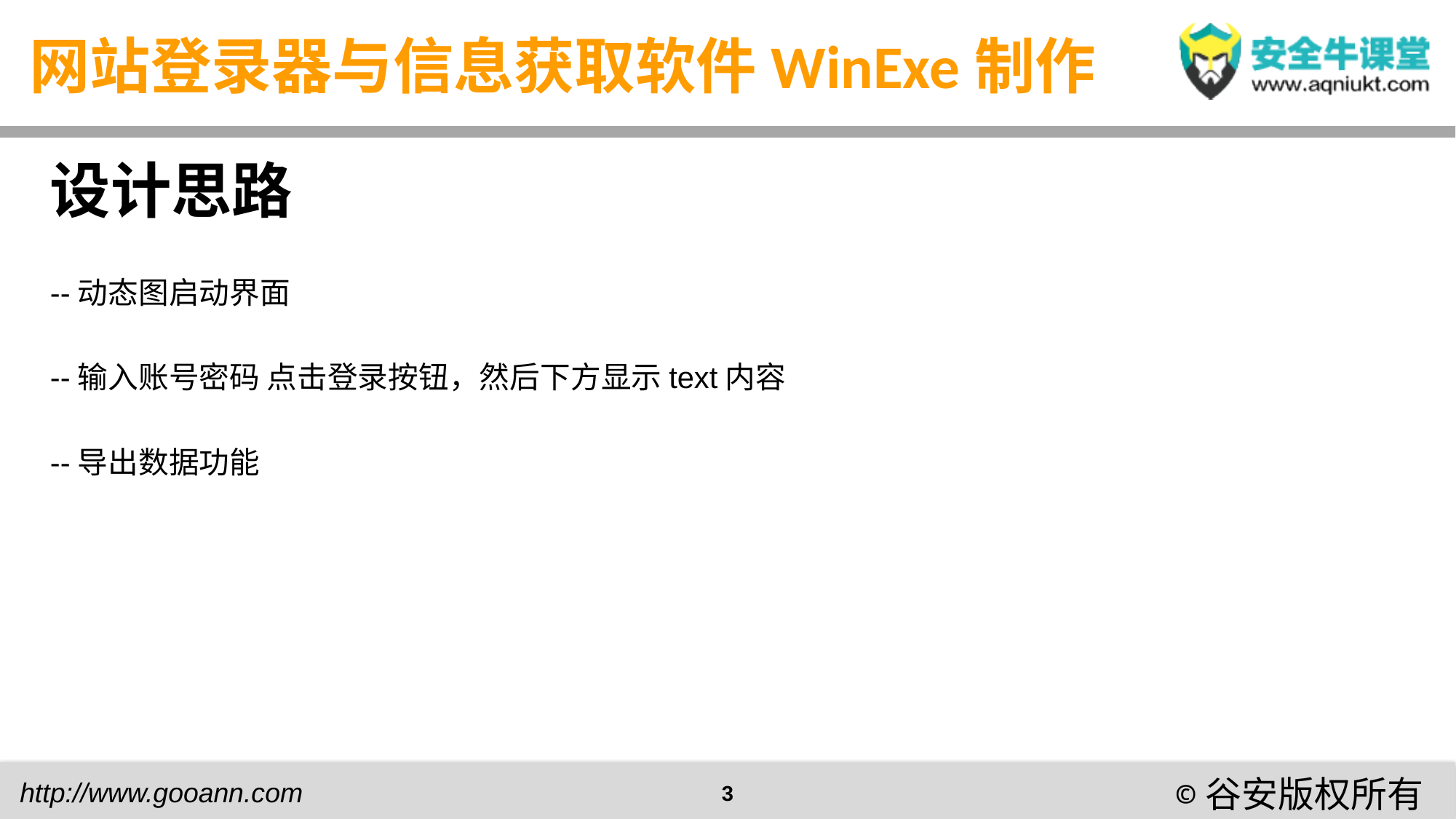

# 网站登录器与信息获取软件WinExe制作
设计思路

--动态图启动界面

--输入账号密码 点击登录按钮，然后下方显示text内容

--导出数据功能